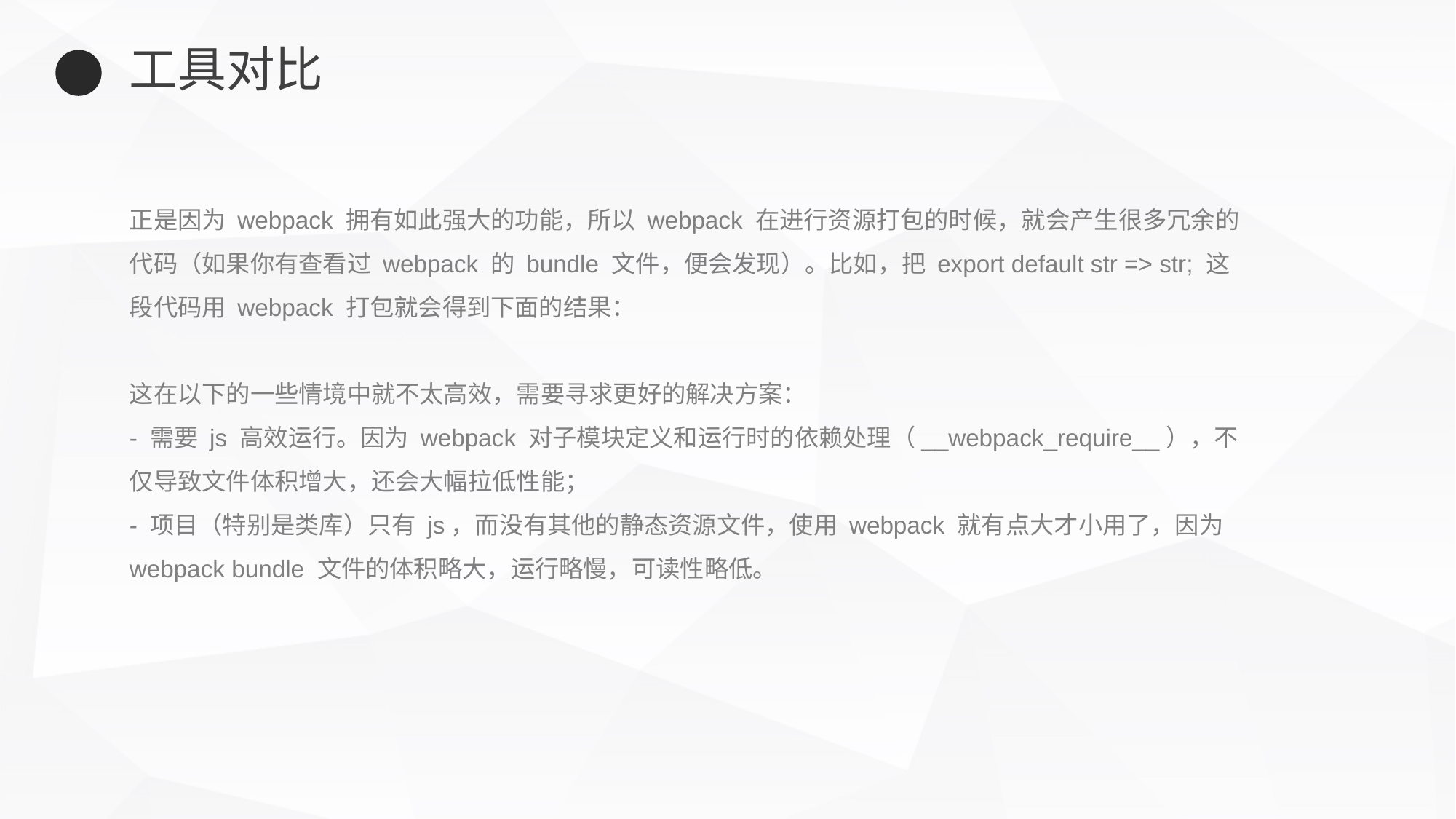

工具对比

正是因为 webpack 拥有如此强大的功能，所以 webpack 在进行资源打包的时候，就会产生很多冗余的代码（如果你有查看过 webpack 的 bundle 文件，便会发现）。比如，把 export default str => str; 这段代码用 webpack 打包就会得到下面的结果：

这在以下的一些情境中就不太高效，需要寻求更好的解决方案：
- 需要 js 高效运行。因为 webpack 对子模块定义和运行时的依赖处理（__webpack_require__），不仅导致文件体积增大，还会大幅拉低性能；
- 项目（特别是类库）只有 js，而没有其他的静态资源文件，使用 webpack 就有点大才小用了，因为 webpack bundle 文件的体积略大，运行略慢，可读性略低。